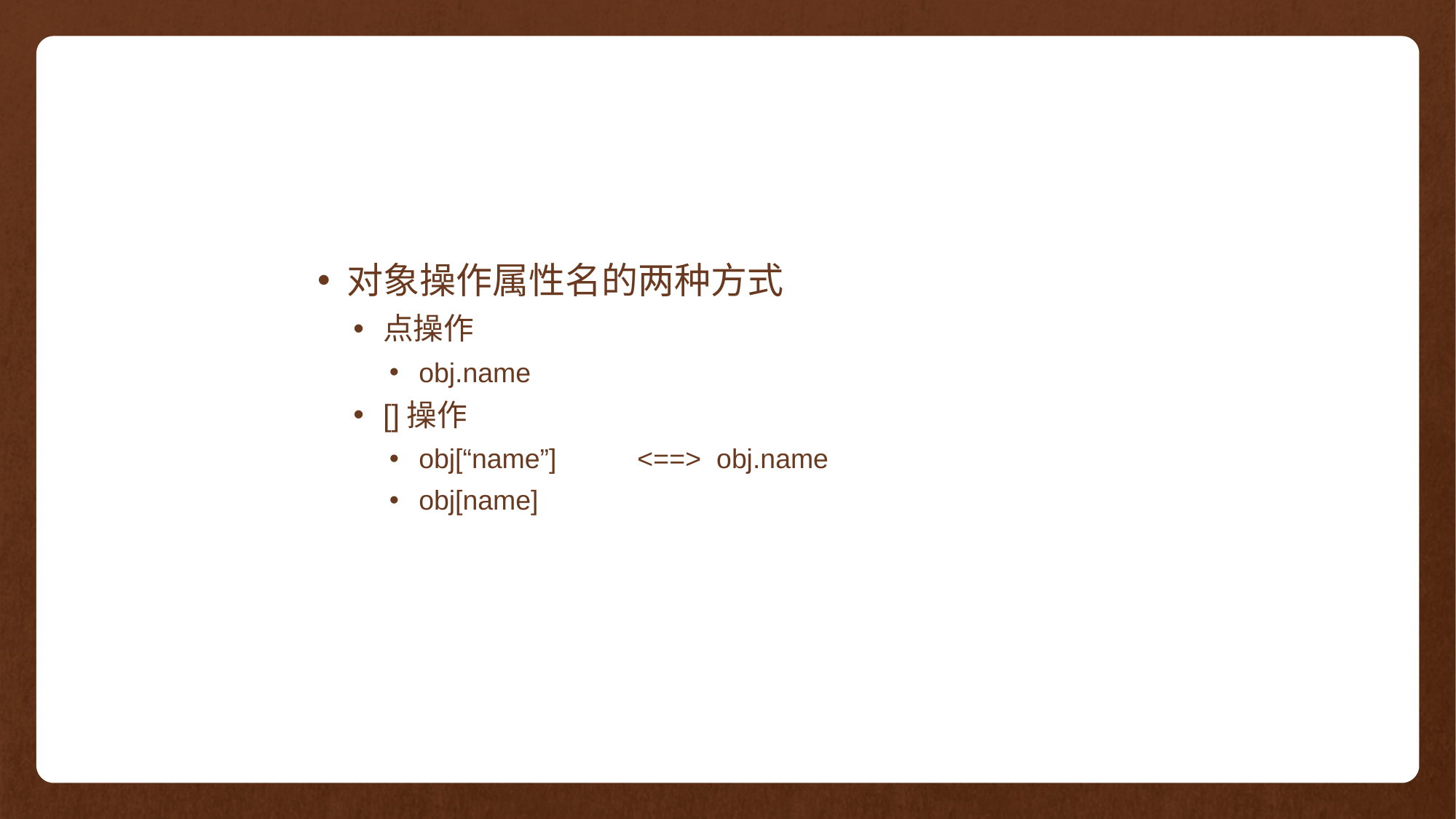

对象操作属性名的两种方式
点操作
obj.name
[]操作
obj[“name”] 	<==>  obj.name
obj[name]